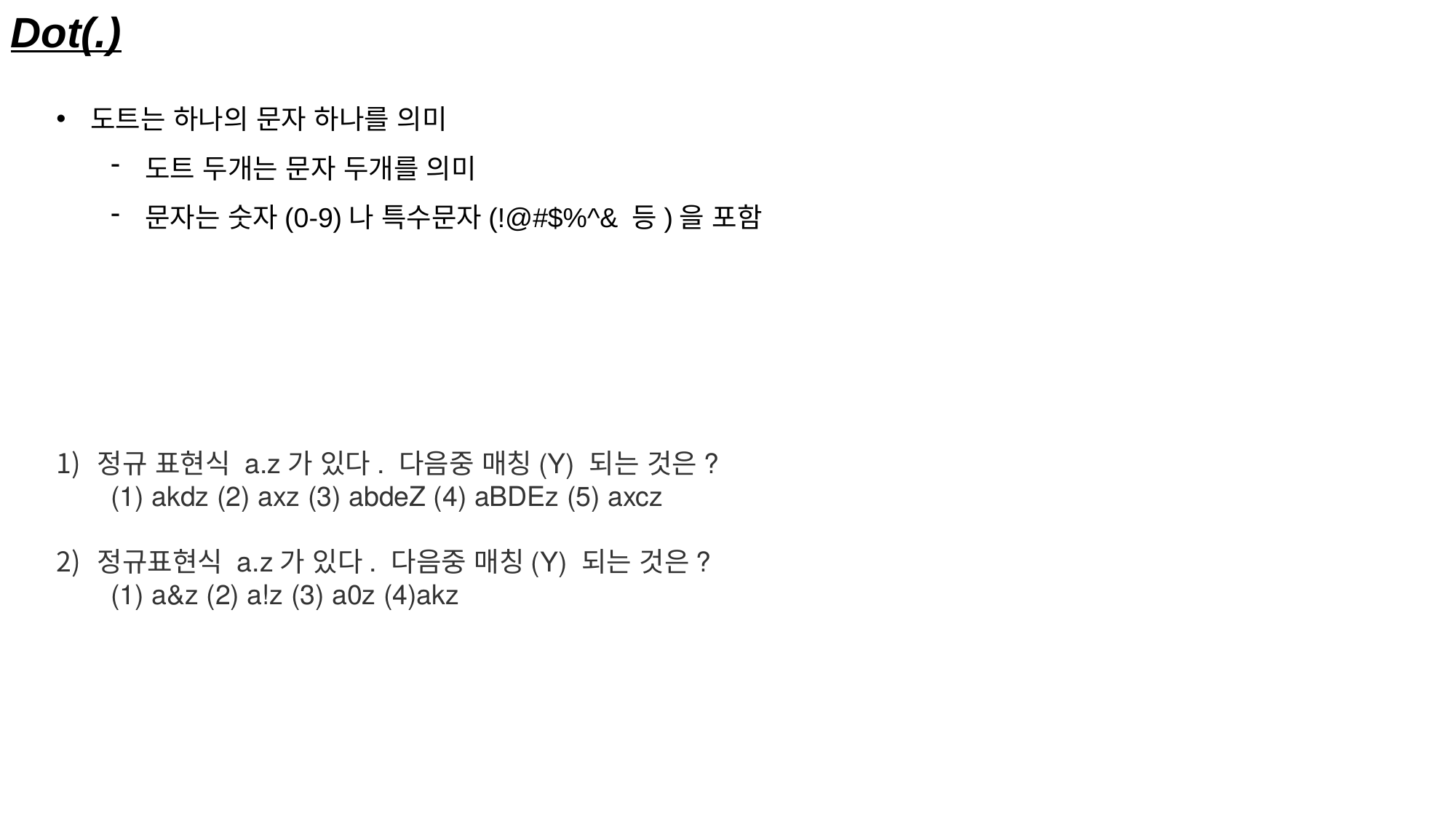

Dot(.)
도트는 하나의 문자 하나를 의미
도트 두개는 문자 두개를 의미
문자는 숫자(0-9)나 특수문자(!@#$%^& 등)을 포함
정규 표현식 a.z가 있다. 다음중 매칭(Y) 되는 것은?
(1) akdz (2) axz (3) abdeZ (4) aBDEz (5) axcz

정규표현식 a.z가 있다. 다음중 매칭(Y) 되는 것은?
(1) a&z (2) a!z (3) a0z (4)akz